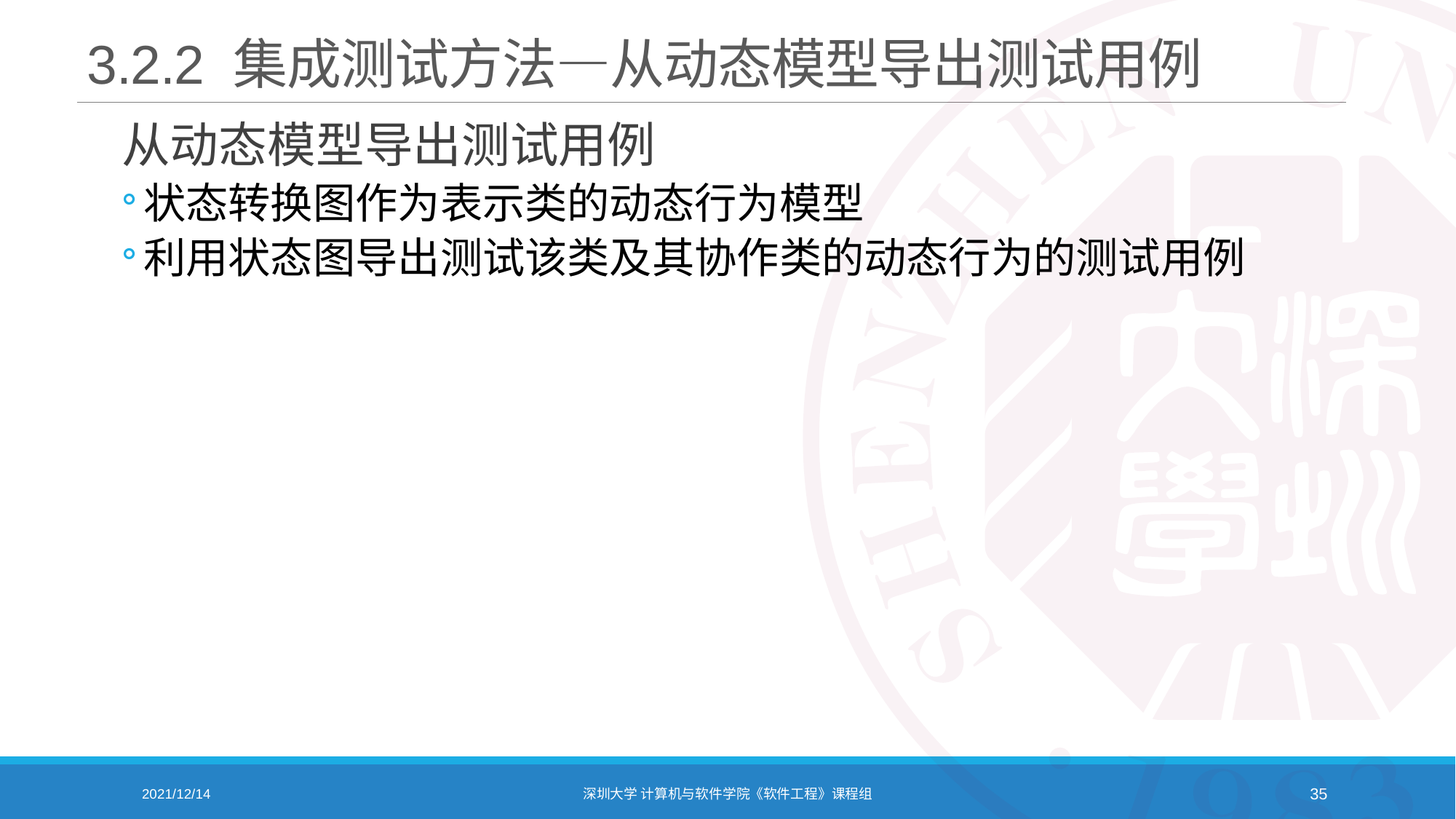

# 3.2.2 集成测试方法—从动态模型导出测试用例
从动态模型导出测试用例
状态转换图作为表示类的动态行为模型
利用状态图导出测试该类及其协作类的动态行为的测试用例

2021/12/14
深圳大学 计算机与软件学院《软件工程》课程组
35